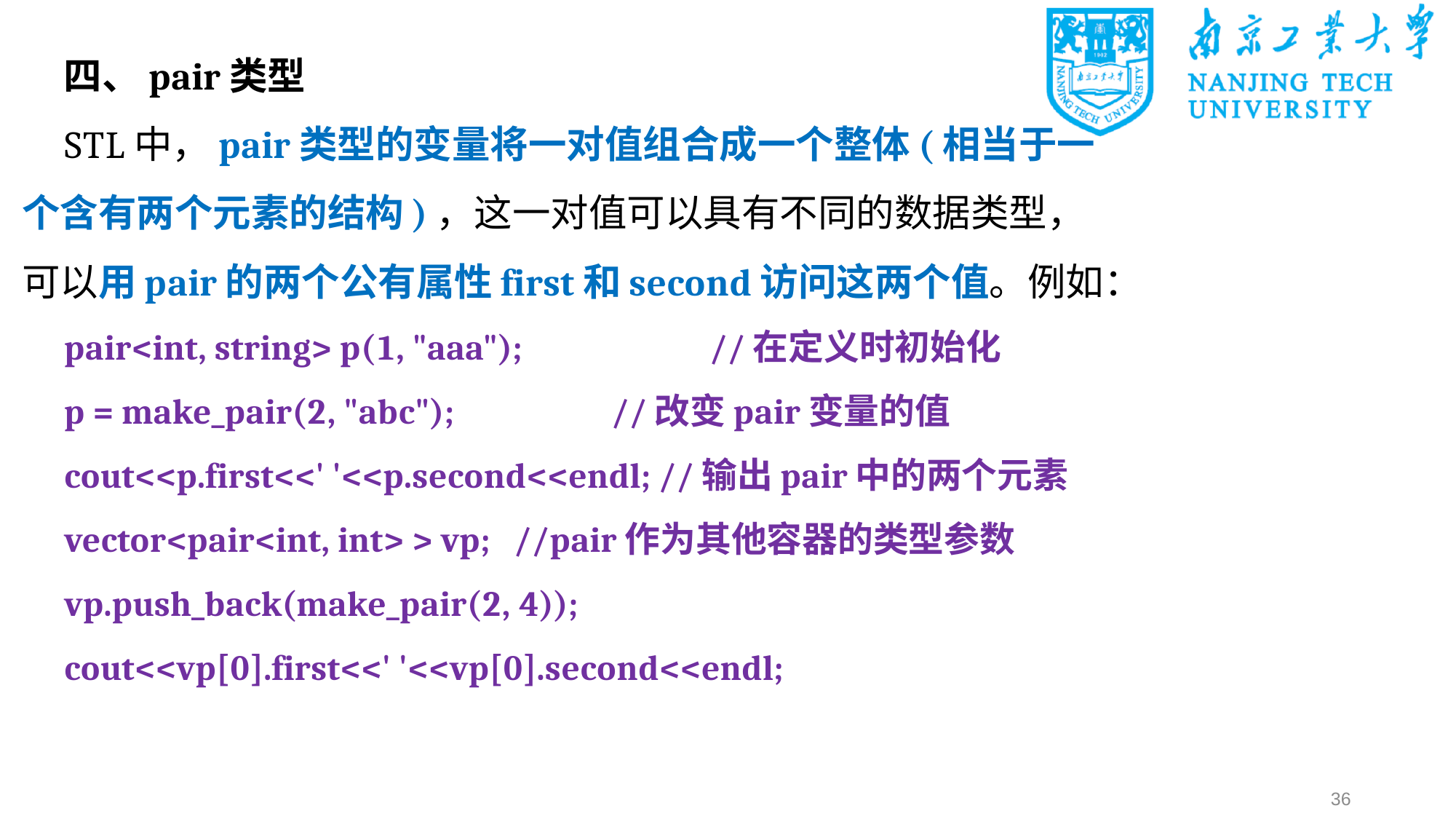

四、pair类型
STL中，pair类型的变量将一对值组合成一个整体(相当于一个含有两个元素的结构)，这一对值可以具有不同的数据类型，可以用pair的两个公有属性first和second访问这两个值。例如：
pair<int, string> p(1, "aaa");  		//在定义时初始化
p = make_pair(2, "abc");		//改变pair变量的值
cout<<p.first<<' '<<p.second<<endl; //输出pair中的两个元素
vector<pair<int, int> > vp;   //pair作为其他容器的类型参数
vp.push_back(make_pair(2, 4));
cout<<vp[0].first<<' '<<vp[0].second<<endl;
36